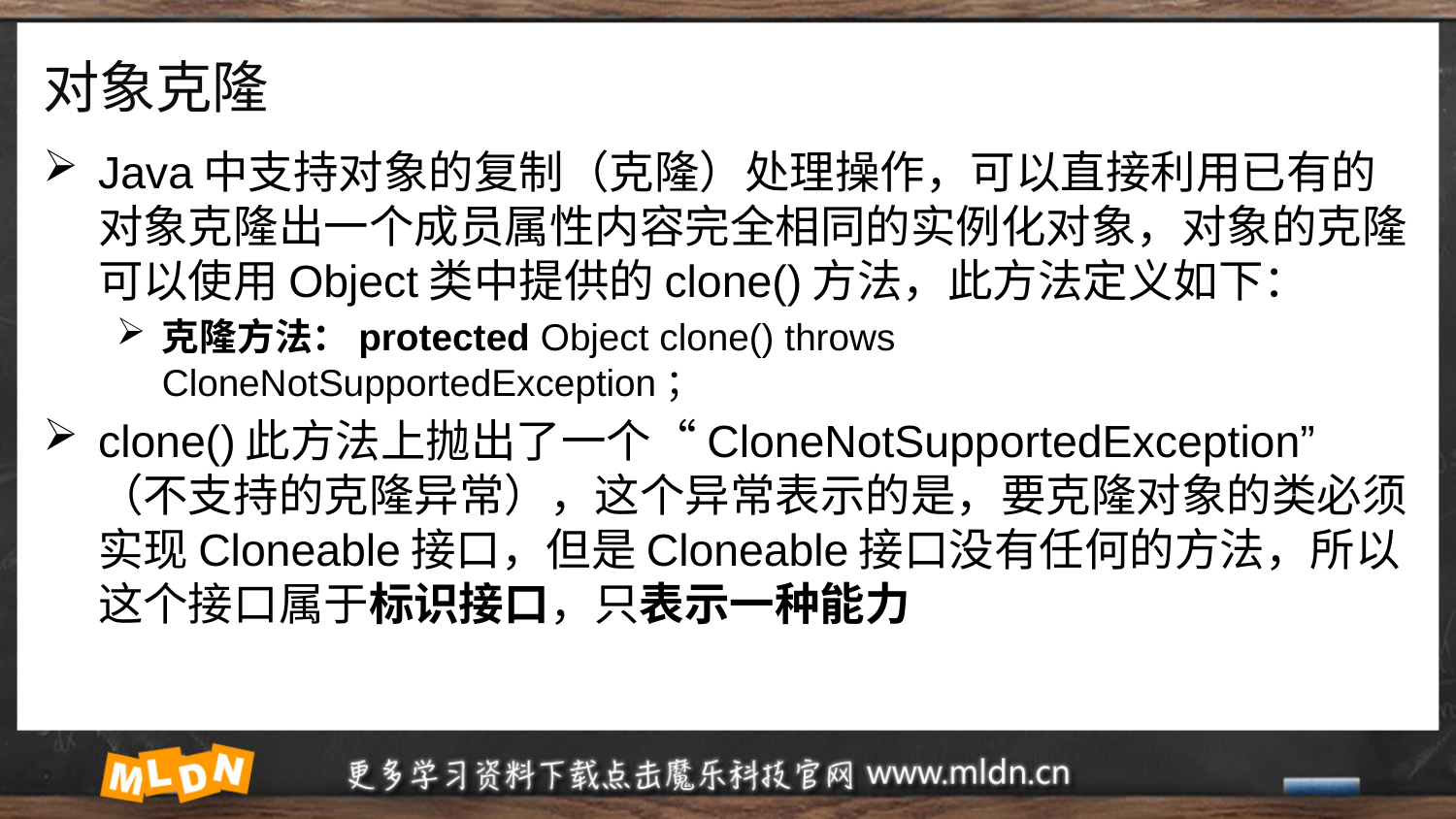

# 对象克隆
Java中支持对象的复制（克隆）处理操作，可以直接利用已有的对象克隆出一个成员属性内容完全相同的实例化对象，对象的克隆可以使用Object类中提供的clone()方法，此方法定义如下：
克隆方法：protected Object clone() throws CloneNotSupportedException；
clone()此方法上抛出了一个“CloneNotSupportedException”（不支持的克隆异常），这个异常表示的是，要克隆对象的类必须实现Cloneable接口，但是Cloneable接口没有任何的方法，所以这个接口属于标识接口，只表示一种能力